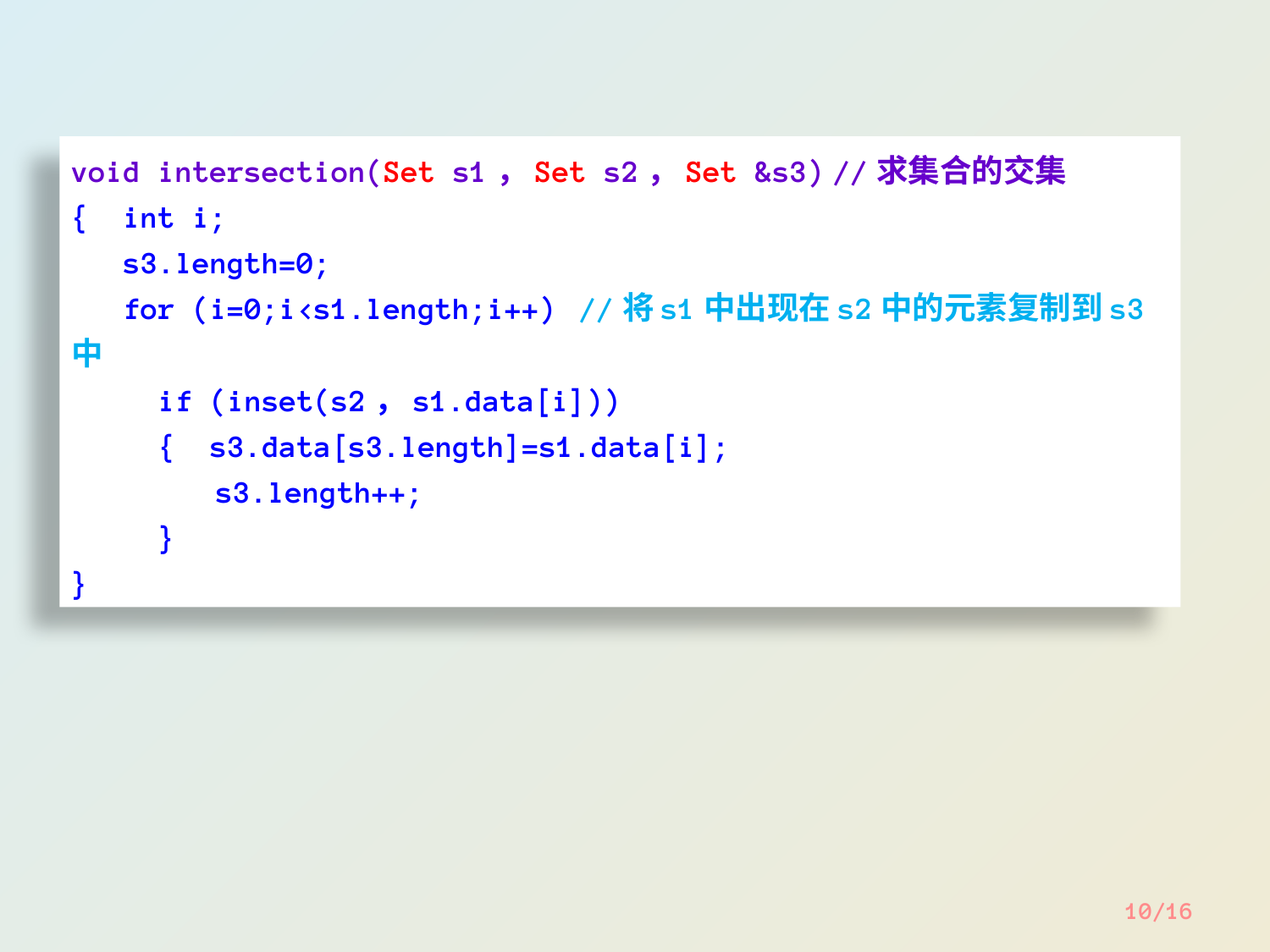

void intersection(Set s1，Set s2，Set &s3)	//求集合的交集
{  int i;
   s3.length=0;
   for (i=0;i<s1.length;i++)	//将s1中出现在s2中的元素复制到s3中
     if (inset(s2，s1.data[i]))
     {  s3.data[s3.length]=s1.data[i];
	 s3.length++;
     }
}
10/16